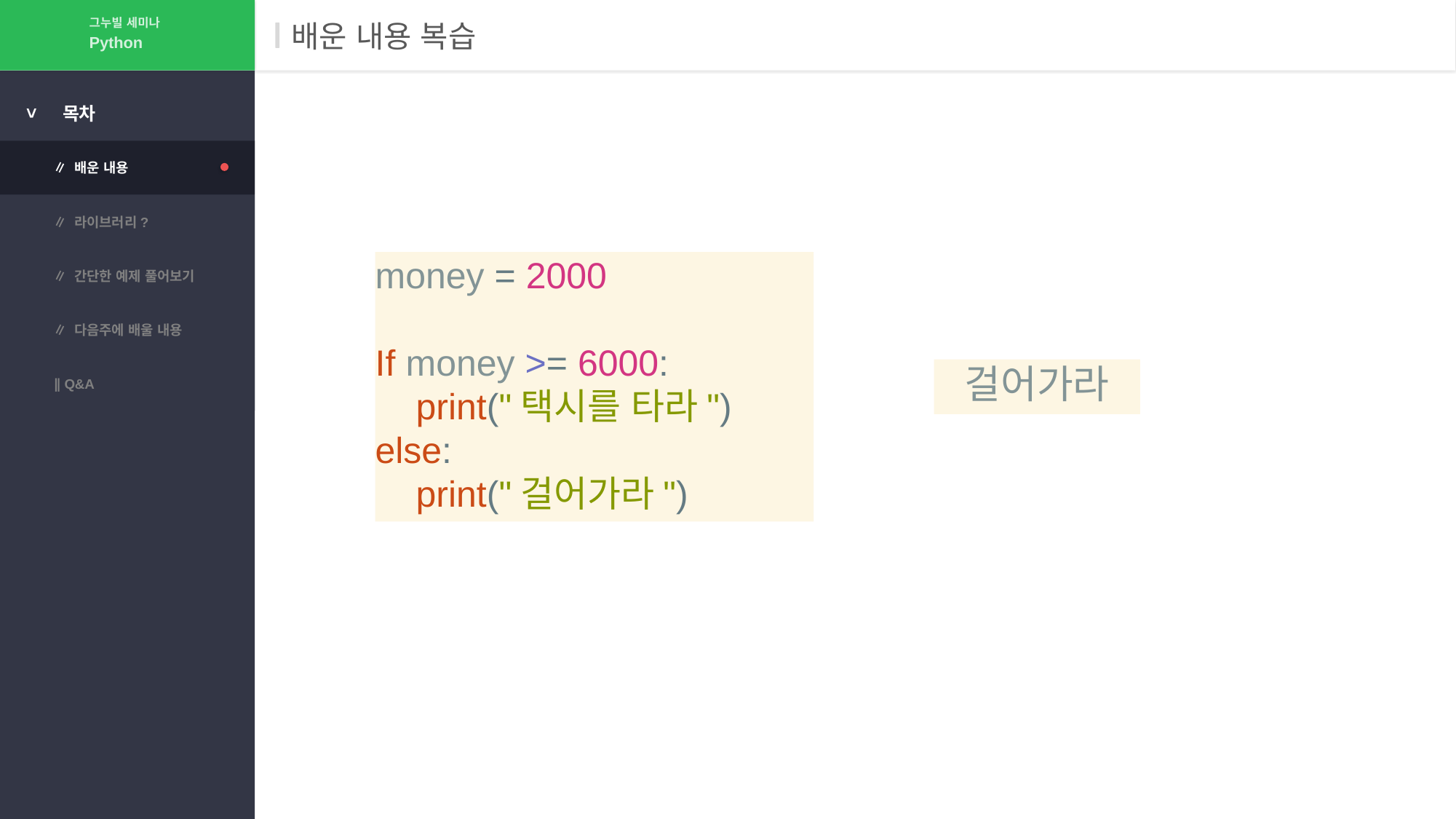

그누빌 세미나
# 배운 내용 복습
Python
>
목차
∥ 배운 내용

∥ 라이브러리?
∥ 간단한 예제 풀어보기
money = 2000

If money >= 6000:
    print("택시를 타라")
else:
    print("걸어가라")
∥ 다음주에 배울 내용
∥ Q&A
걸어가라